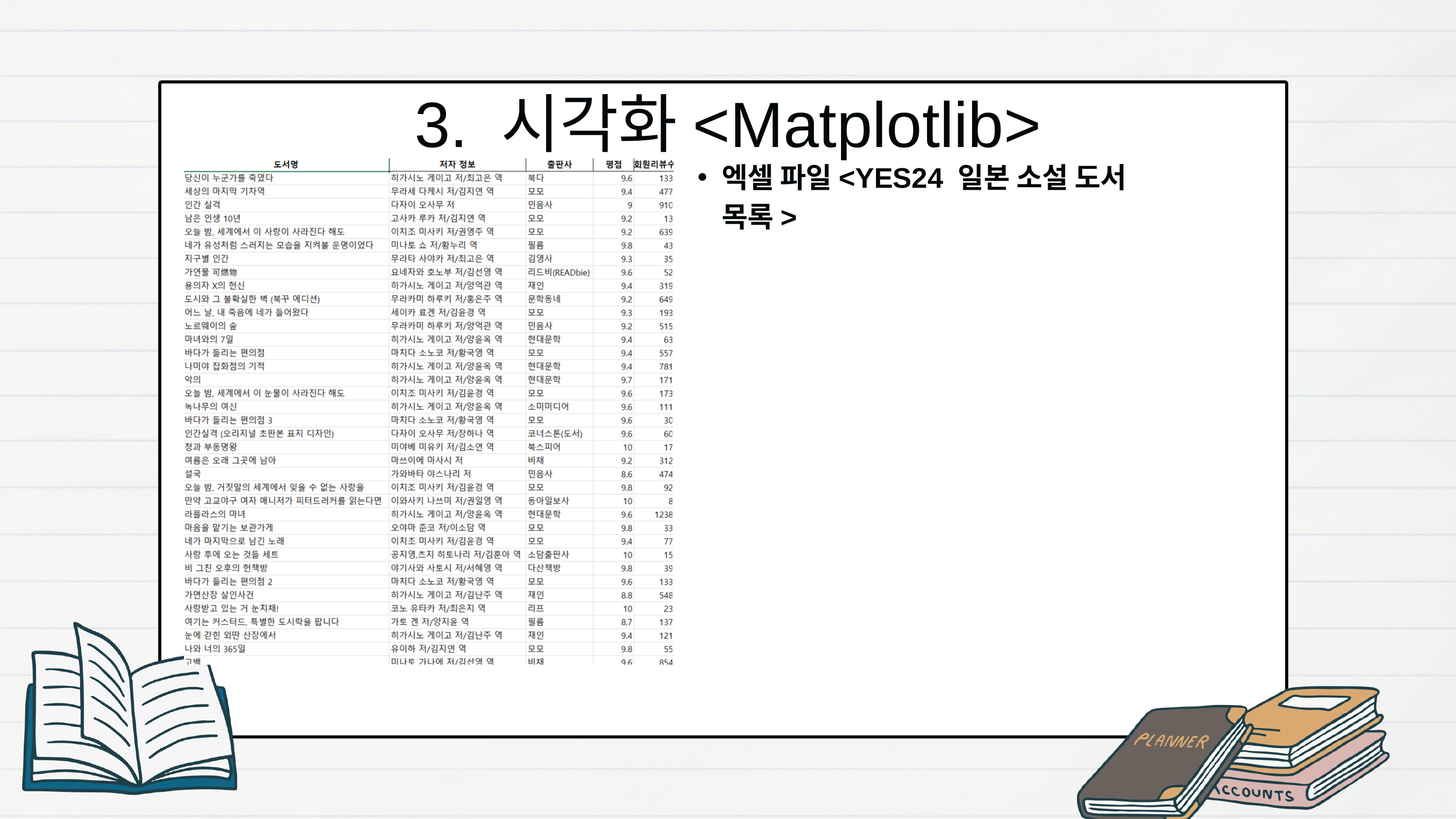

3. 시각화<Matplotlib>

엑셀 파일<YES24 일본 소설 도서 목록>